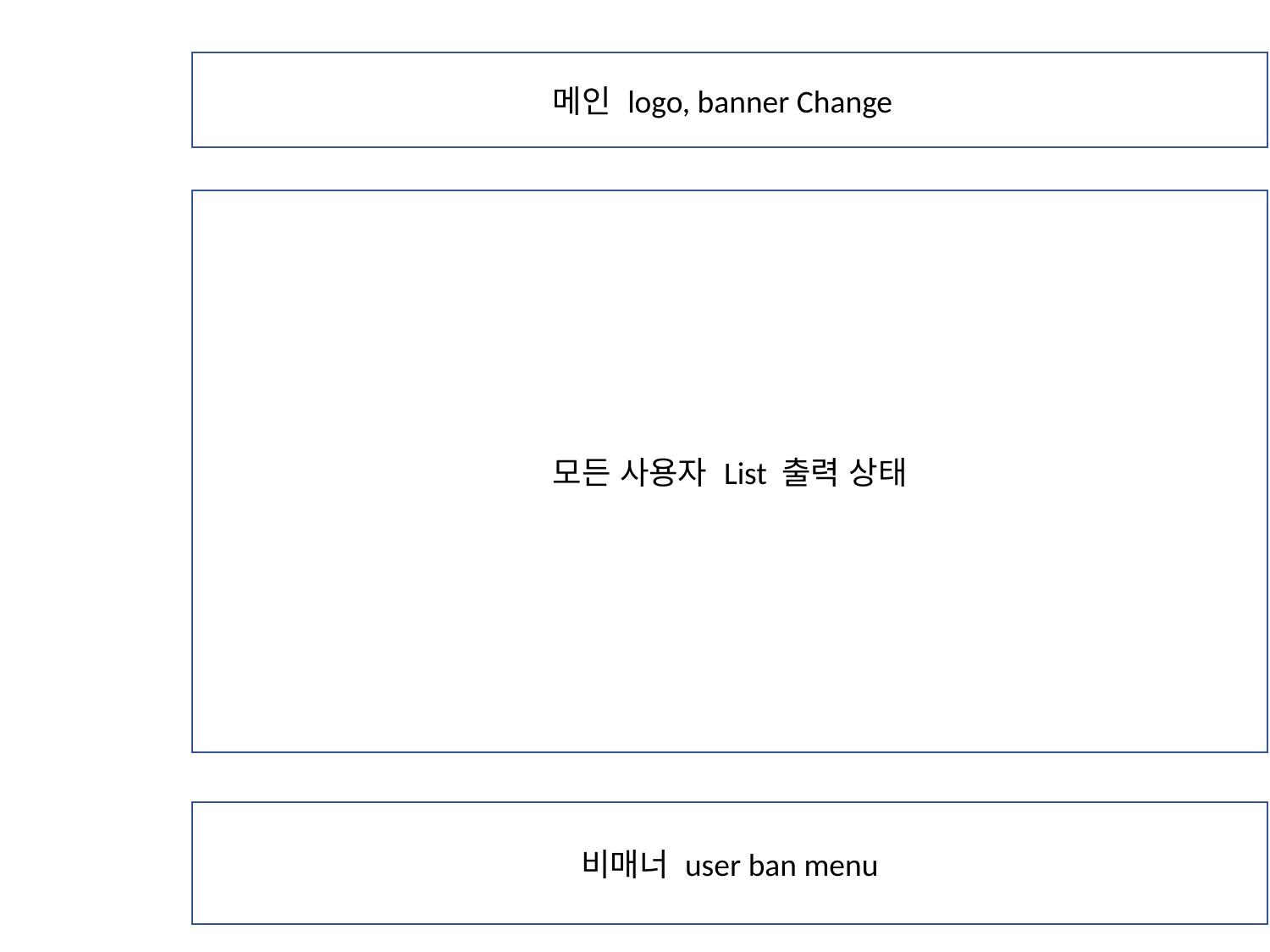

Admin-page -6
메인 logo, banner Change
모든 사용자 List 출력 상태
비매너 user ban menu